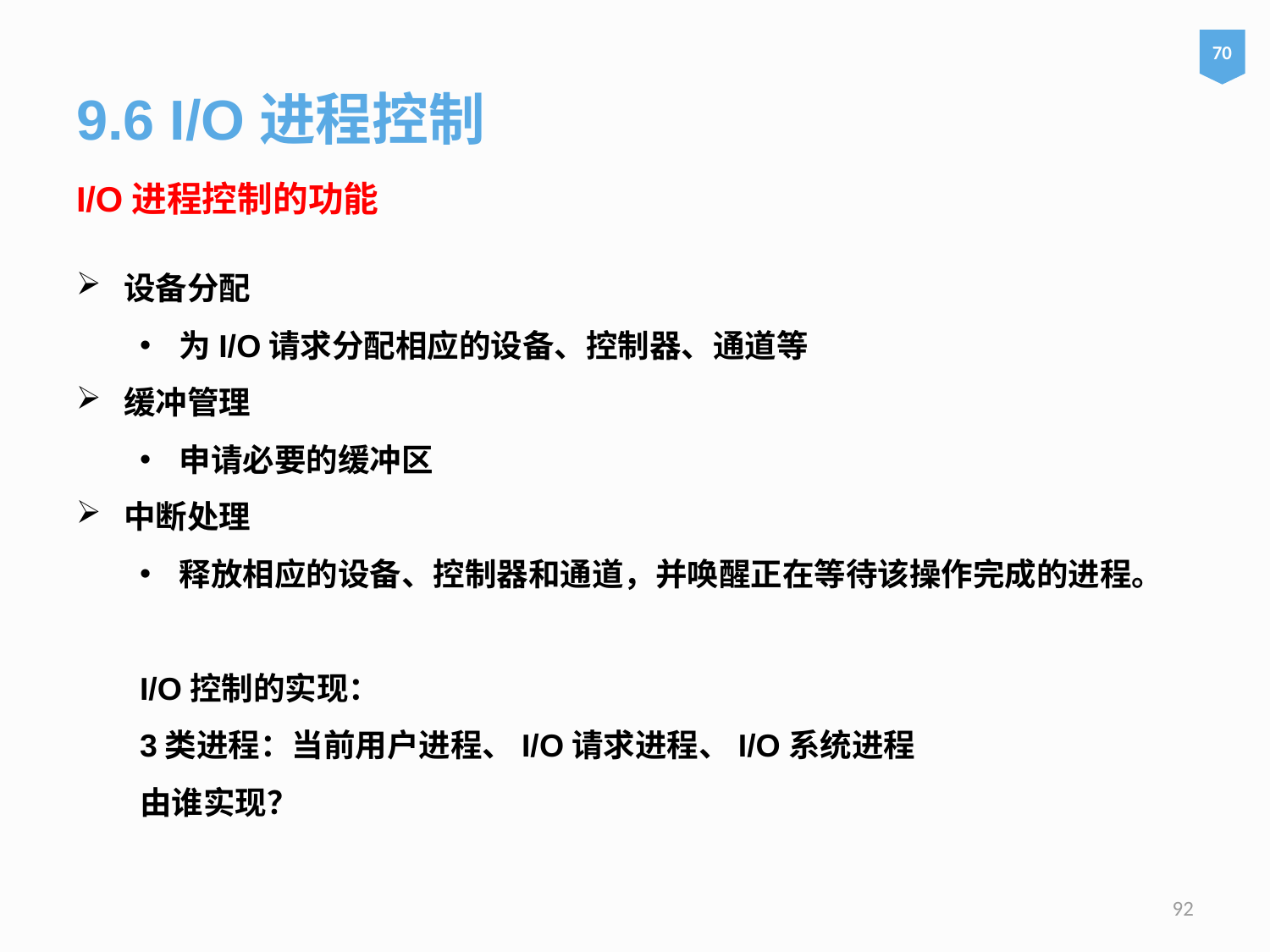

70
9.6 I/O进程控制
I/O进程控制的功能
设备分配
为I/O请求分配相应的设备、控制器、通道等
缓冲管理
申请必要的缓冲区
中断处理
释放相应的设备、控制器和通道，并唤醒正在等待该操作完成的进程。

I/O控制的实现：
3类进程：当前用户进程、I/O请求进程、I/O系统进程
由谁实现？

92